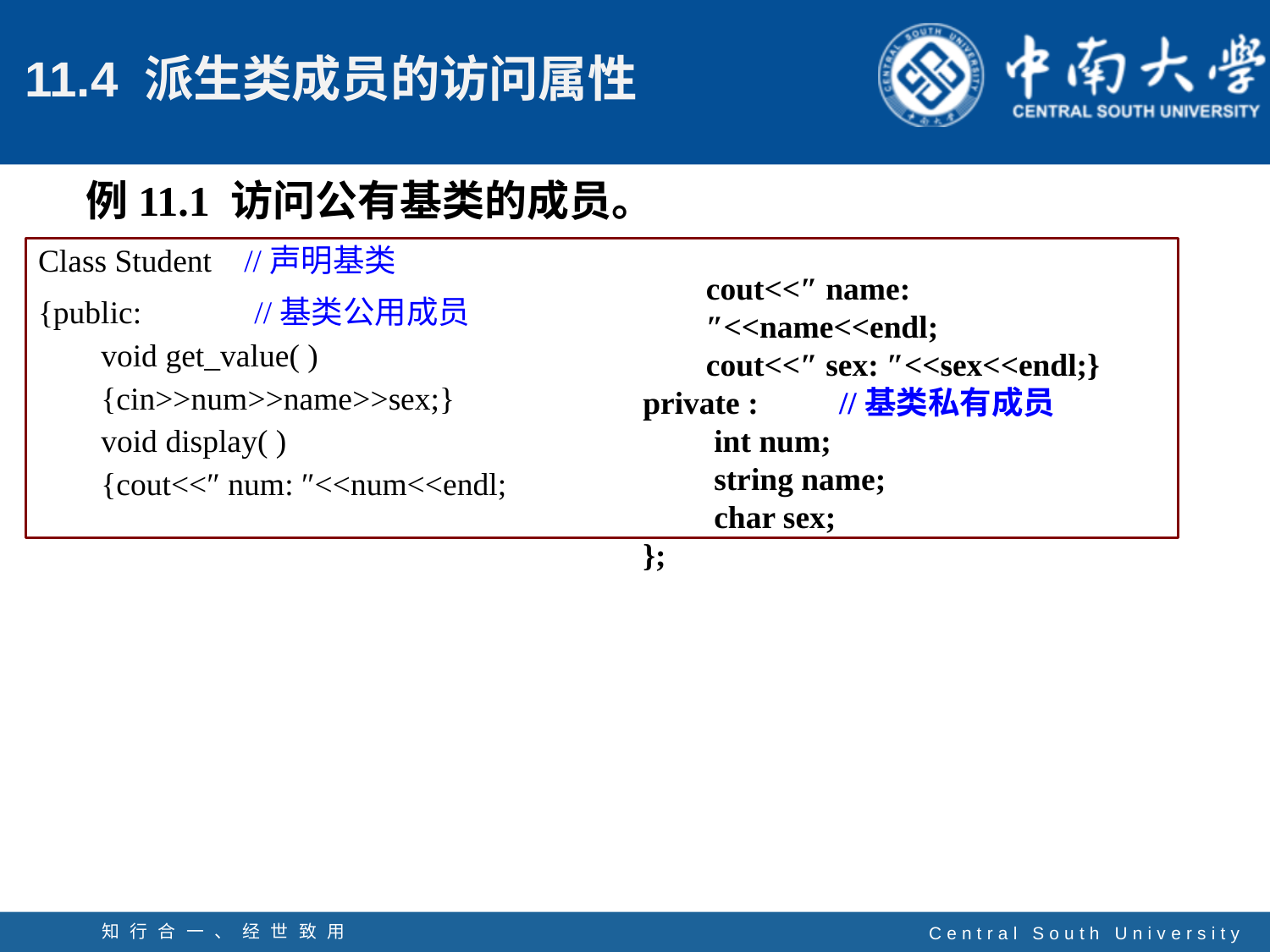

例11.1 访问公有基类的成员。
Class Student    //声明基类
{public:              //基类公用成员
void get_value( )
{cin>>num>>name>>sex;}
void display( )
{cout<<″ num: ″<<num<<endl;

cout<<″ name: ″<<name<<endl;
cout<<″ sex: ″<<sex<<endl;}
private :          //基类私有成员
 int num;
 string name;
 char sex;
};

知行合一、经世致用
自强不息 厚德载物
Central South University